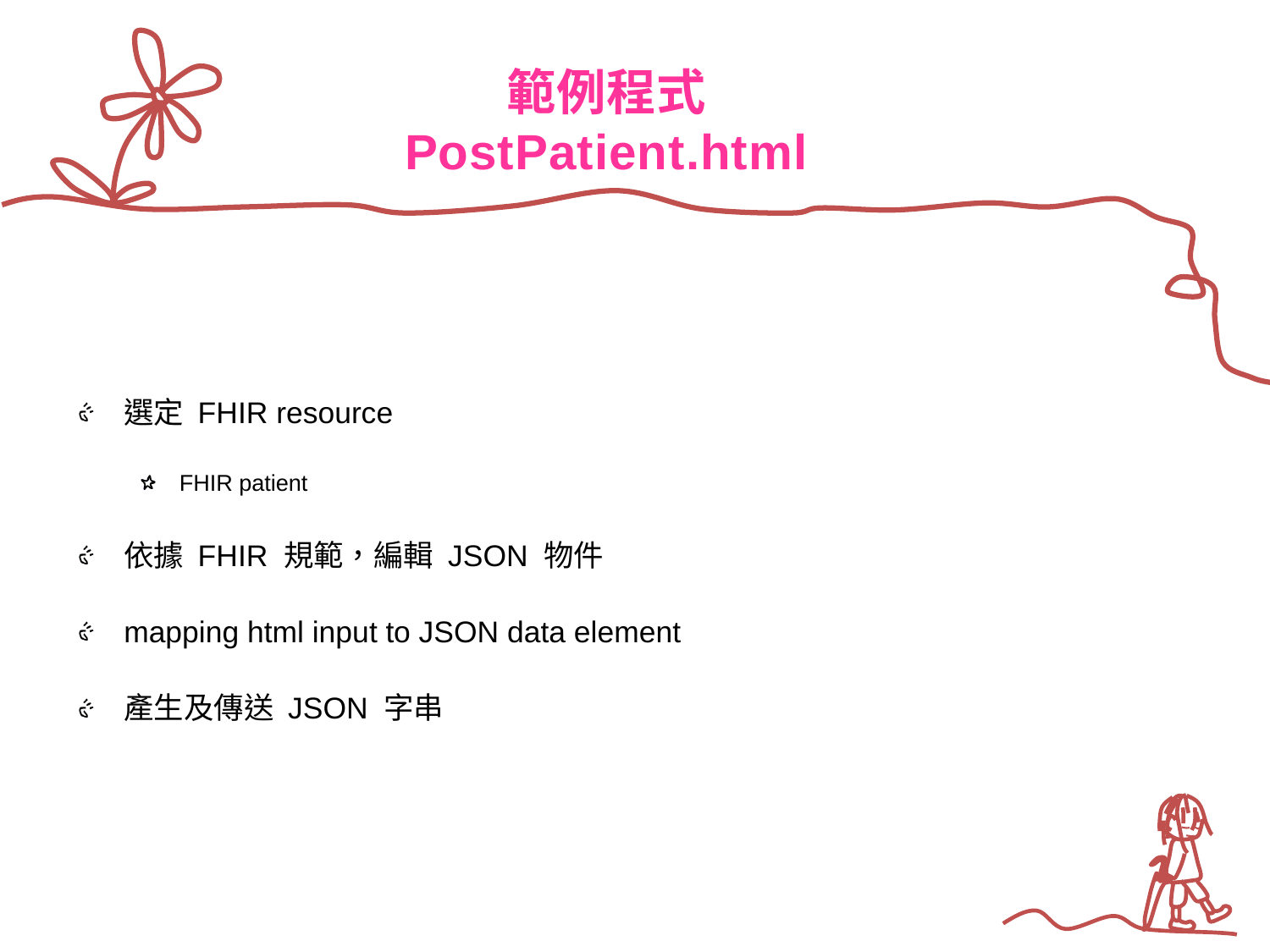

# 範例程式 PostPatient.html

選定 FHIR resource
FHIR patient
依據 FHIR 規範，編輯 JSON 物件
mapping html input to JSON data element
產生及傳送 JSON 字串